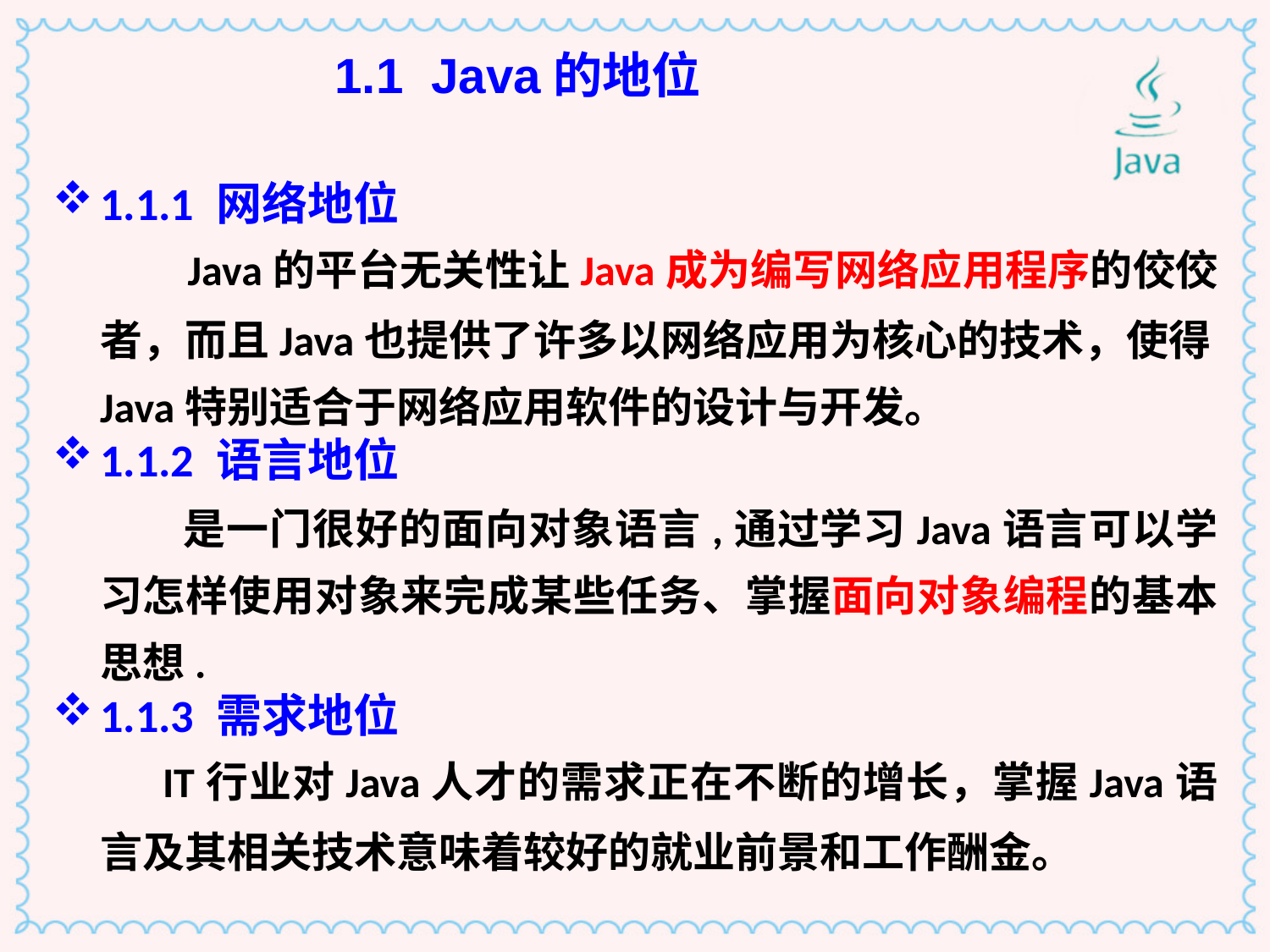

# 1.1  Java的地位
1.1.1 网络地位
	         Java的平台无关性让Java成为编写网络应用程序的佼佼者，而且Java也提供了许多以网络应用为核心的技术，使得Java特别适合于网络应用软件的设计与开发。
1.1.2 语言地位
	       是一门很好的面向对象语言,通过学习Java语言可以学习怎样使用对象来完成某些任务、掌握面向对象编程的基本思想.
1.1.3 需求地位
	      IT行业对Java人才的需求正在不断的增长，掌握Java语言及其相关技术意味着较好的就业前景和工作酬金。